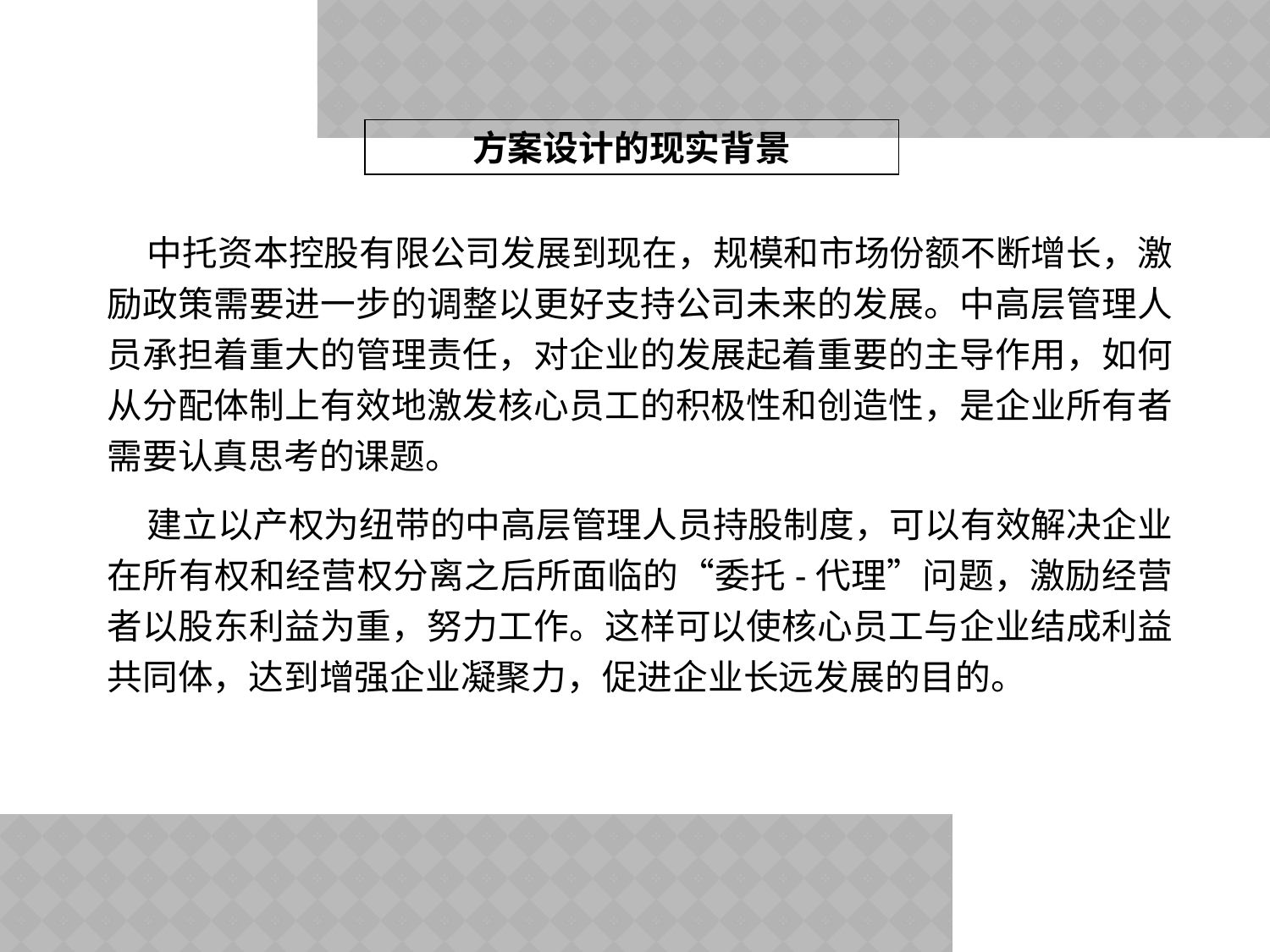

方案设计的现实背景
    中托资本控股有限公司发展到现在，规模和市场份额不断增长，激励政策需要进一步的调整以更好支持公司未来的发展。中高层管理人员承担着重大的管理责任，对企业的发展起着重要的主导作用，如何从分配体制上有效地激发核心员工的积极性和创造性，是企业所有者需要认真思考的课题。
    建立以产权为纽带的中高层管理人员持股制度，可以有效解决企业在所有权和经营权分离之后所面临的“委托-代理”问题，激励经营者以股东利益为重，努力工作。这样可以使核心员工与企业结成利益共同体，达到增强企业凝聚力，促进企业长远发展的目的。